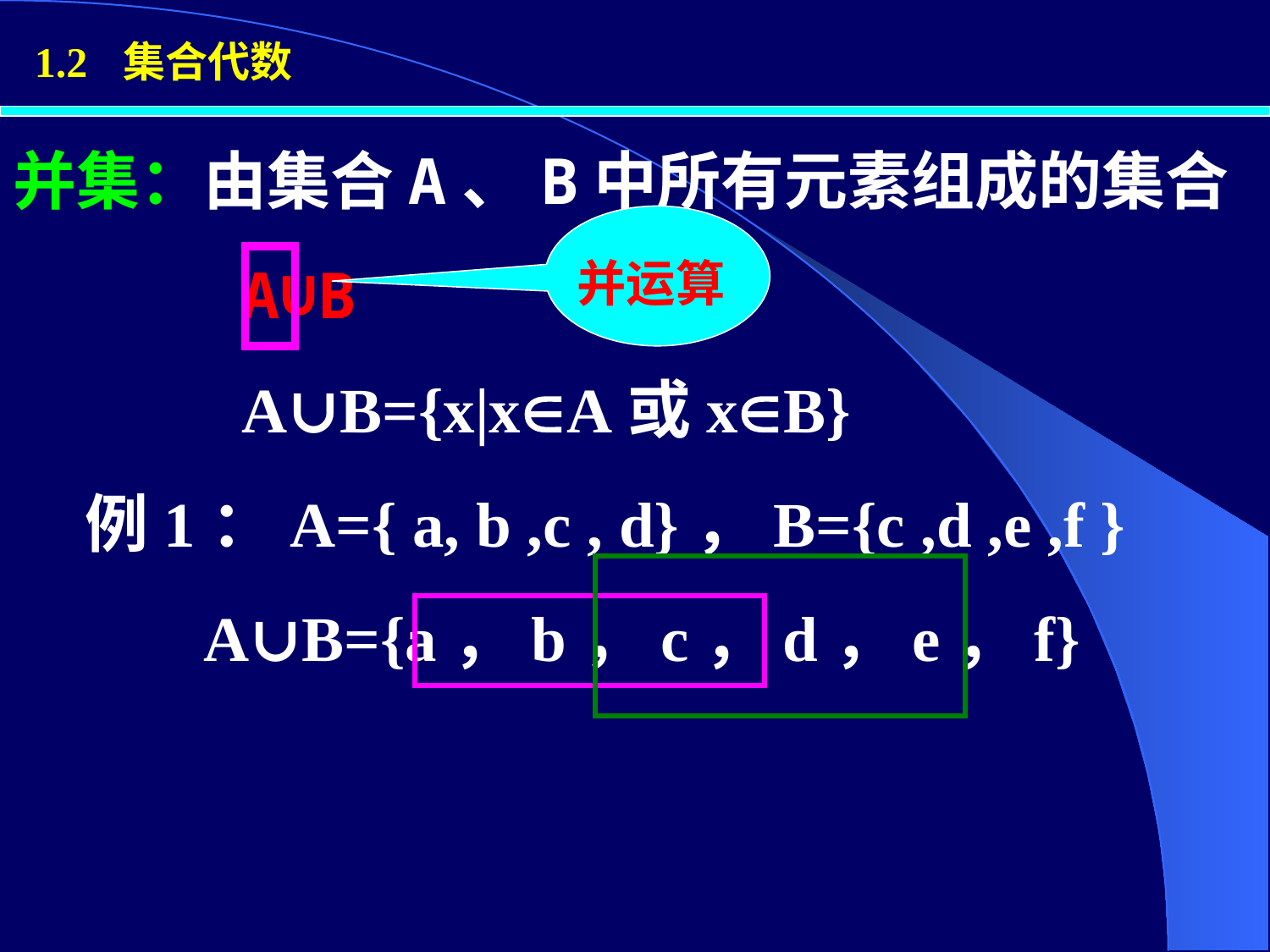

1.2 集合代数
并集：由集合A、B中所有元素组成的集合
      A∪B
      A∪B={x|x∈A或x∈B}
    例1：A={ a, b ,c , d}，B={c ,d ,e ,f }
            A∪B={a，b，c，d，e，f}

并运算